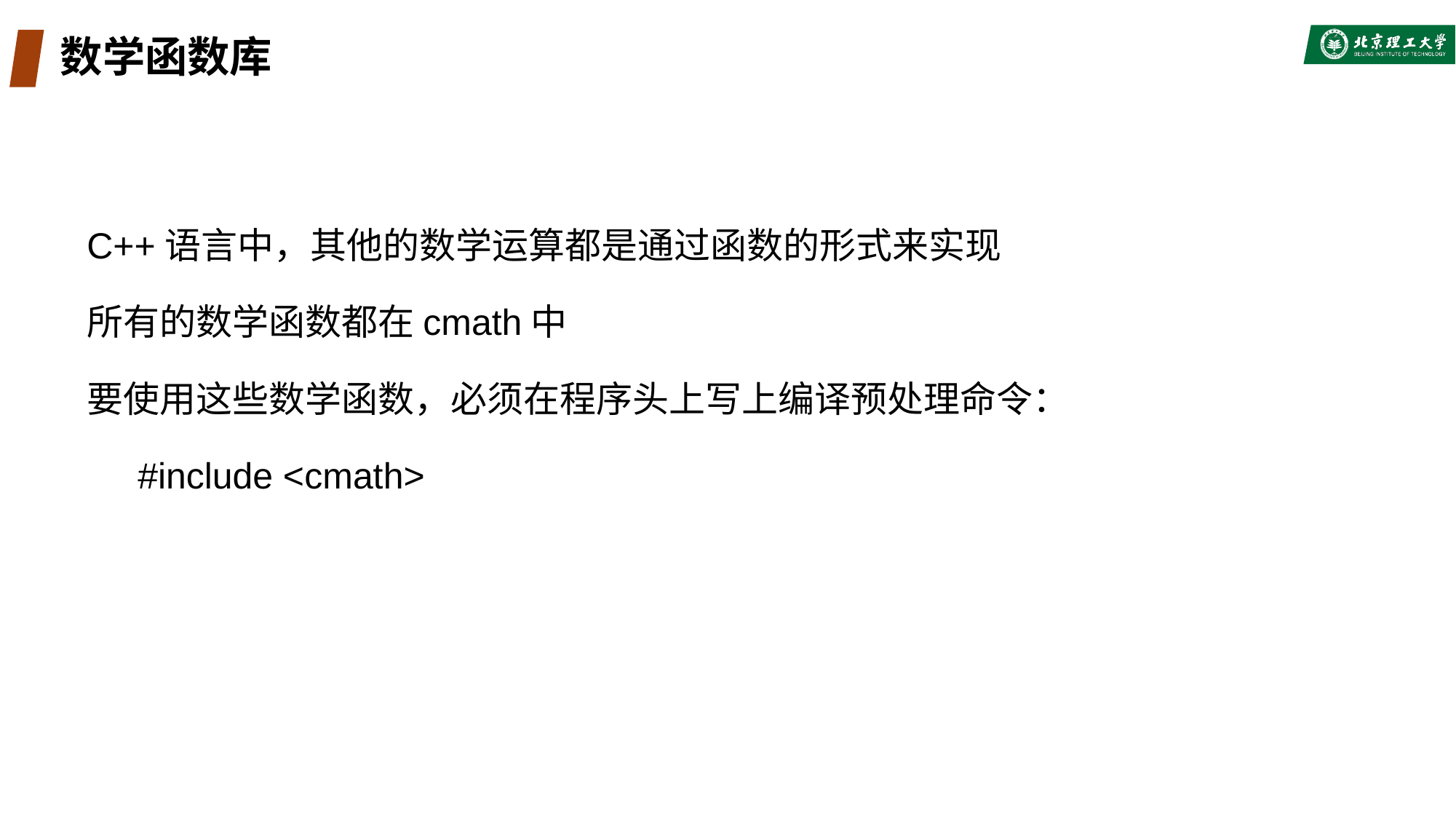

# 数学函数库
C++语言中，其他的数学运算都是通过函数的形式来实现
所有的数学函数都在cmath中
要使用这些数学函数，必须在程序头上写上编译预处理命令：
     #include <cmath>